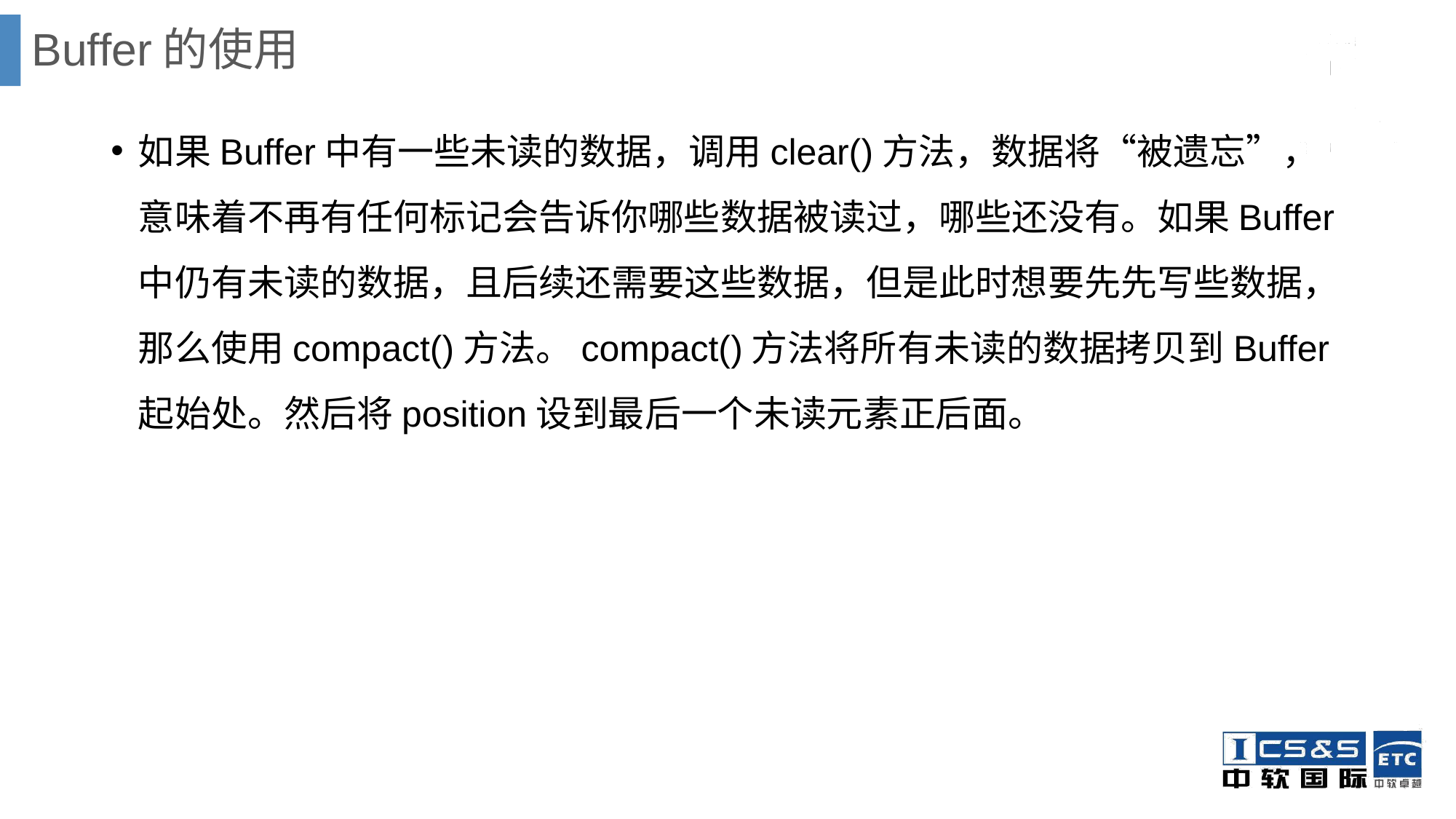

# Buffer的使用
如果Buffer中有一些未读的数据，调用clear()方法，数据将“被遗忘”，意味着不再有任何标记会告诉你哪些数据被读过，哪些还没有。如果Buffer中仍有未读的数据，且后续还需要这些数据，但是此时想要先先写些数据，那么使用compact()方法。compact()方法将所有未读的数据拷贝到Buffer起始处。然后将position设到最后一个未读元素正后面。